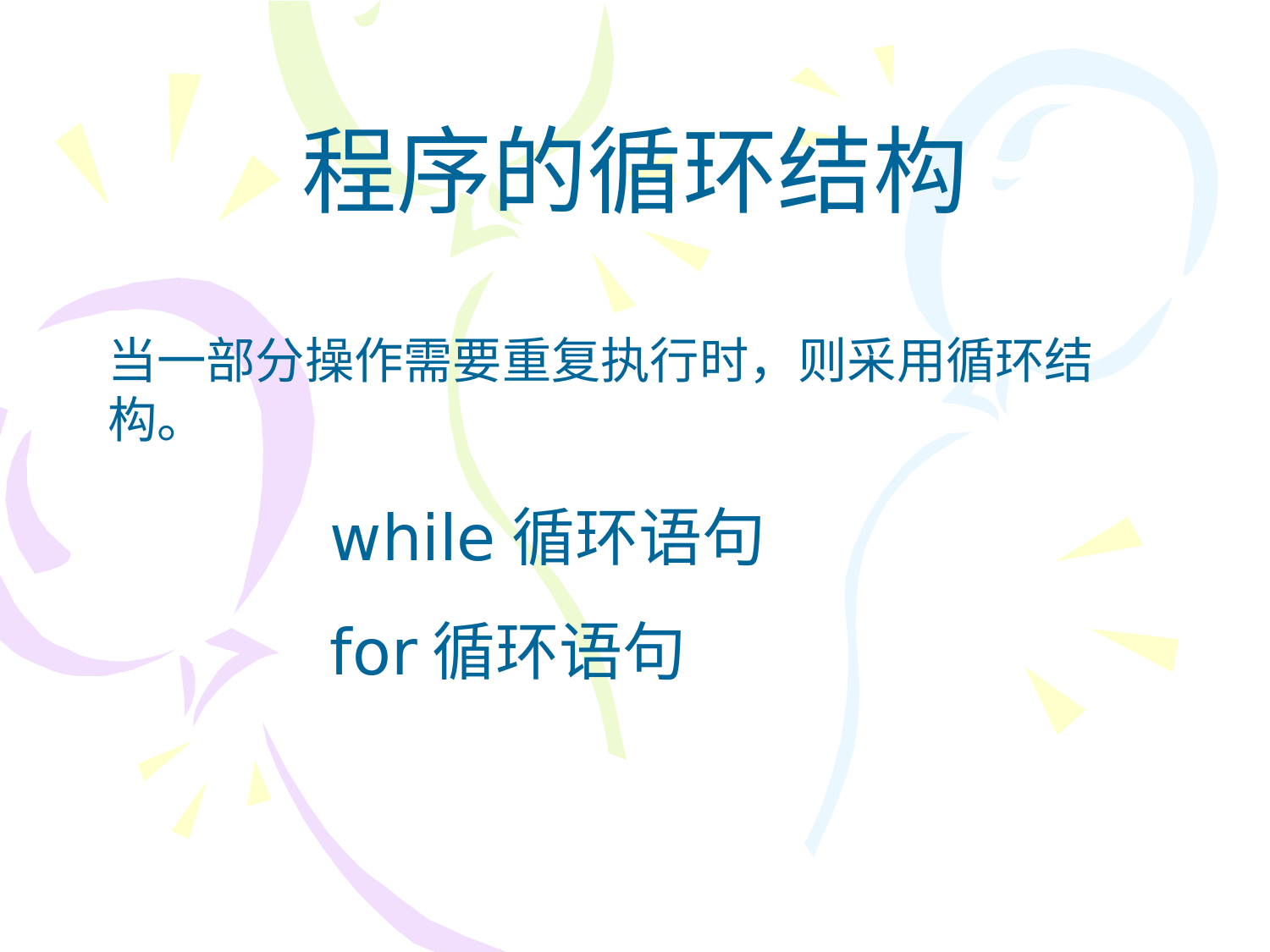

程序的循环结构
当一部分操作需要重复执行时，则采用循环结构。
while循环语句
for循环语句